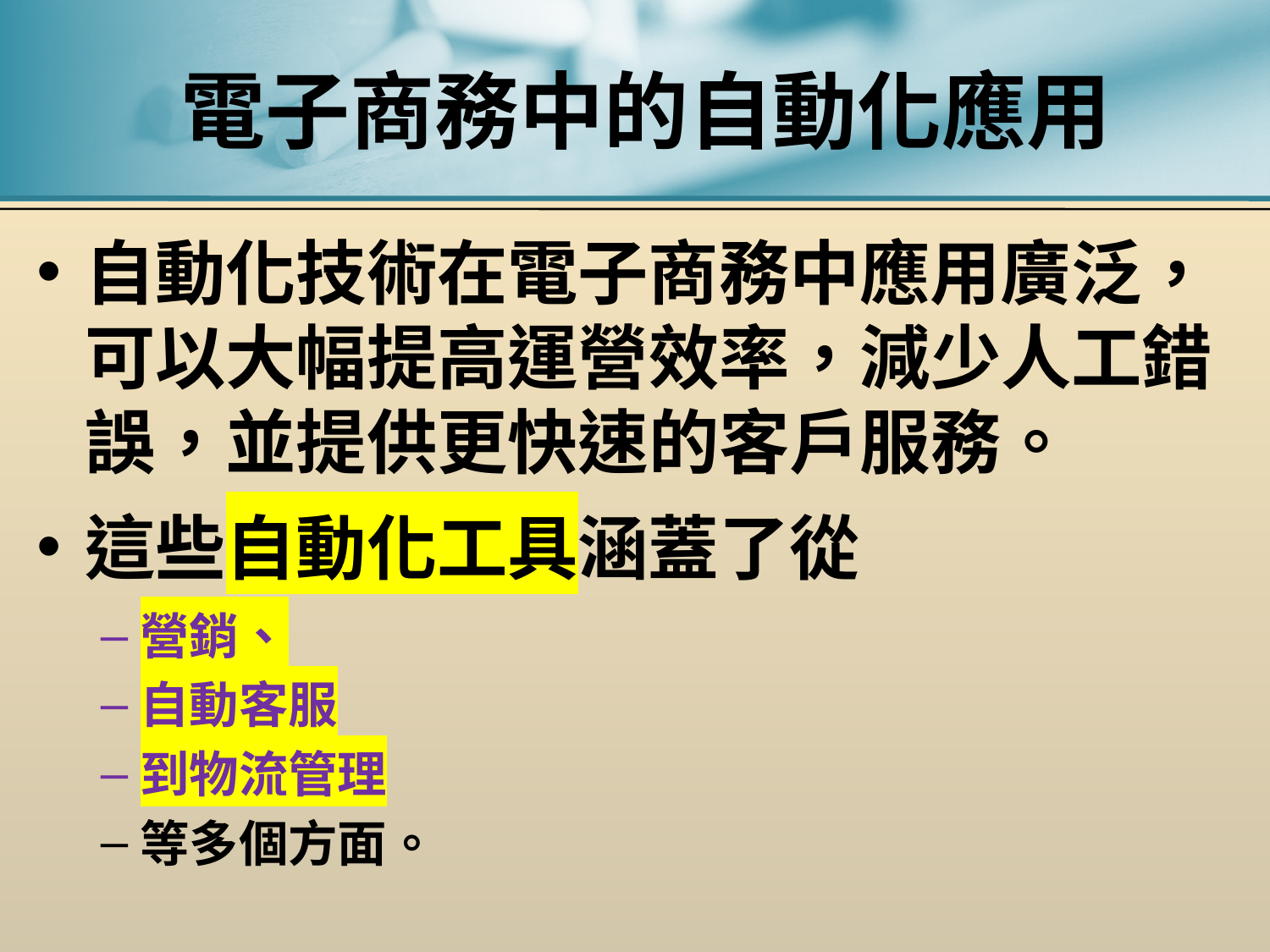

# 電子商務中的自動化應用
自動化技術在電子商務中應用廣泛，可以大幅提高運營效率，減少人工錯誤，並提供更快速的客戶服務。
這些自動化工具涵蓋了從
營銷、
自動客服
到物流管理
等多個方面。